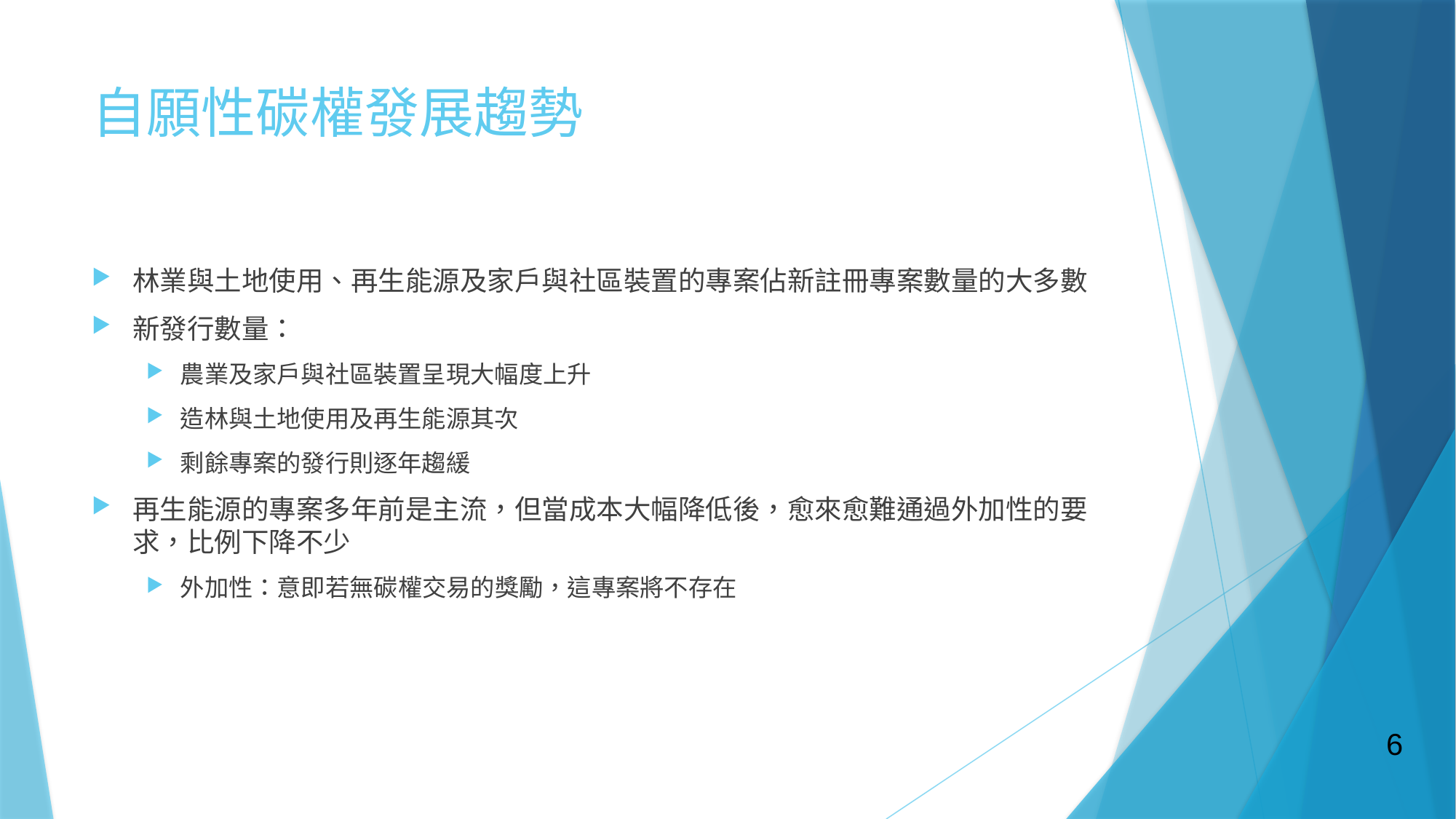

# 自願性碳權發展趨勢
林業與土地使用、再生能源及家戶與社區裝置的專案佔新註冊專案數量的大多數
新發行數量：
農業及家戶與社區裝置呈現大幅度上升
造林與土地使用及再生能源其次
剩餘專案的發行則逐年趨緩
再生能源的專案多年前是主流，但當成本大幅降低後，愈來愈難通過外加性的要求，比例下降不少
外加性：意即若無碳權交易的獎勵，這專案將不存在
6